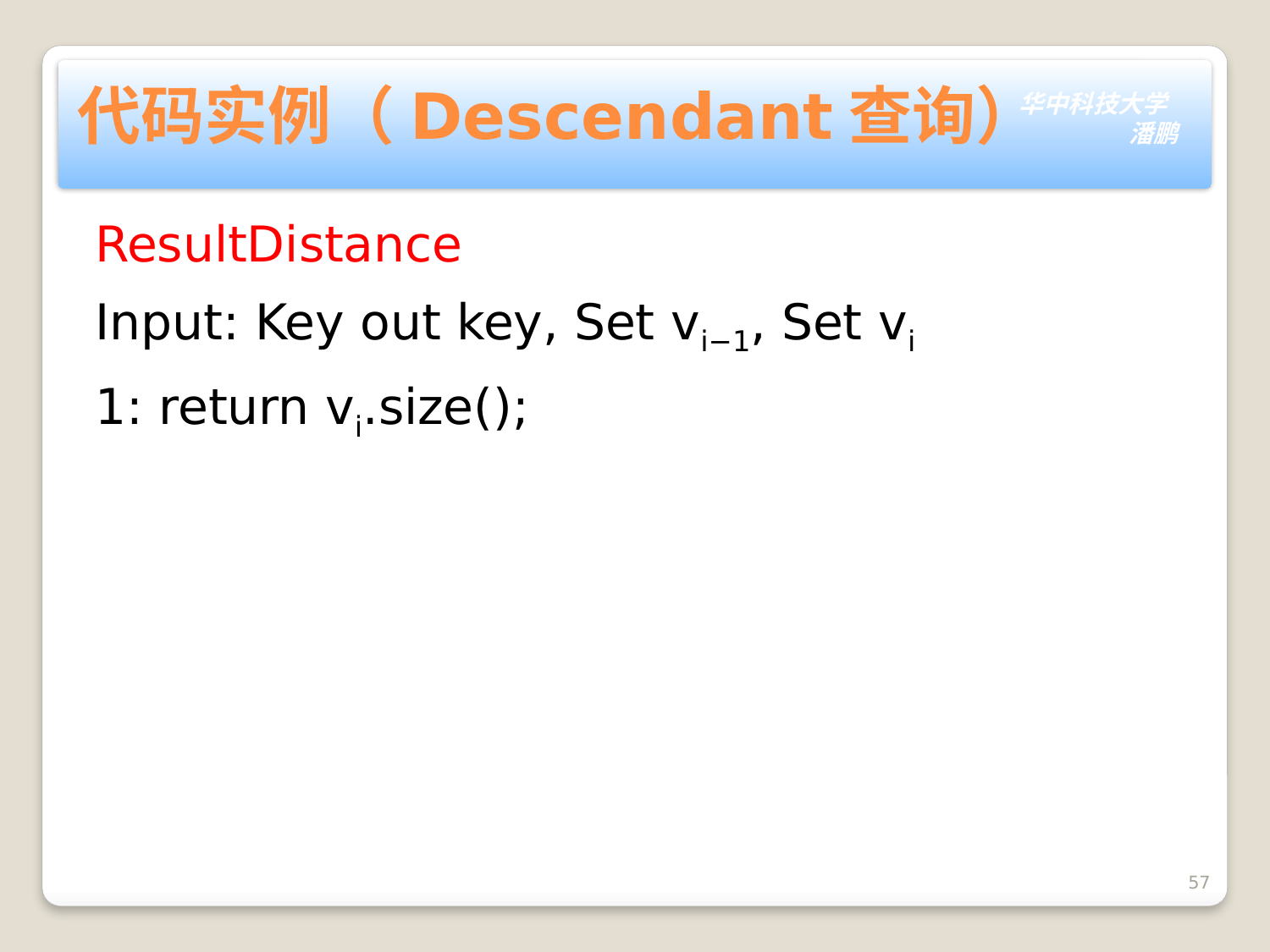

# 代码实例（Descendant查询）
ResultDistance
Input: Key out key, Set vi−1, Set vi
1: return vi.size();
57